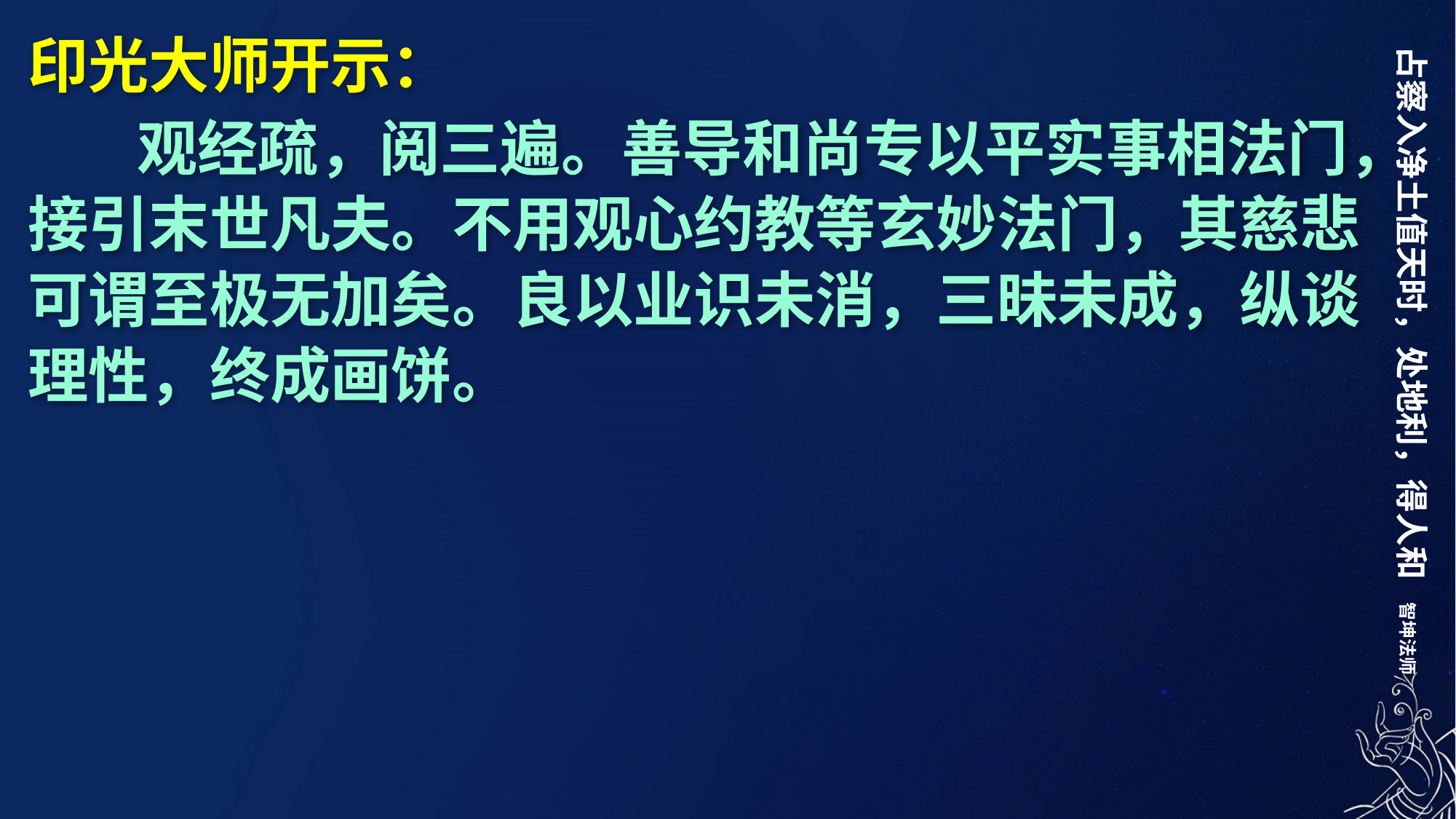

印光大师开示：
	观经疏，阅三遍。善导和尚专以平实事相法门，接引末世凡夫。不用观心约教等玄妙法门，其慈悲可谓至极无加矣。良以业识未消，三昧未成，纵谈理性，终成画饼。